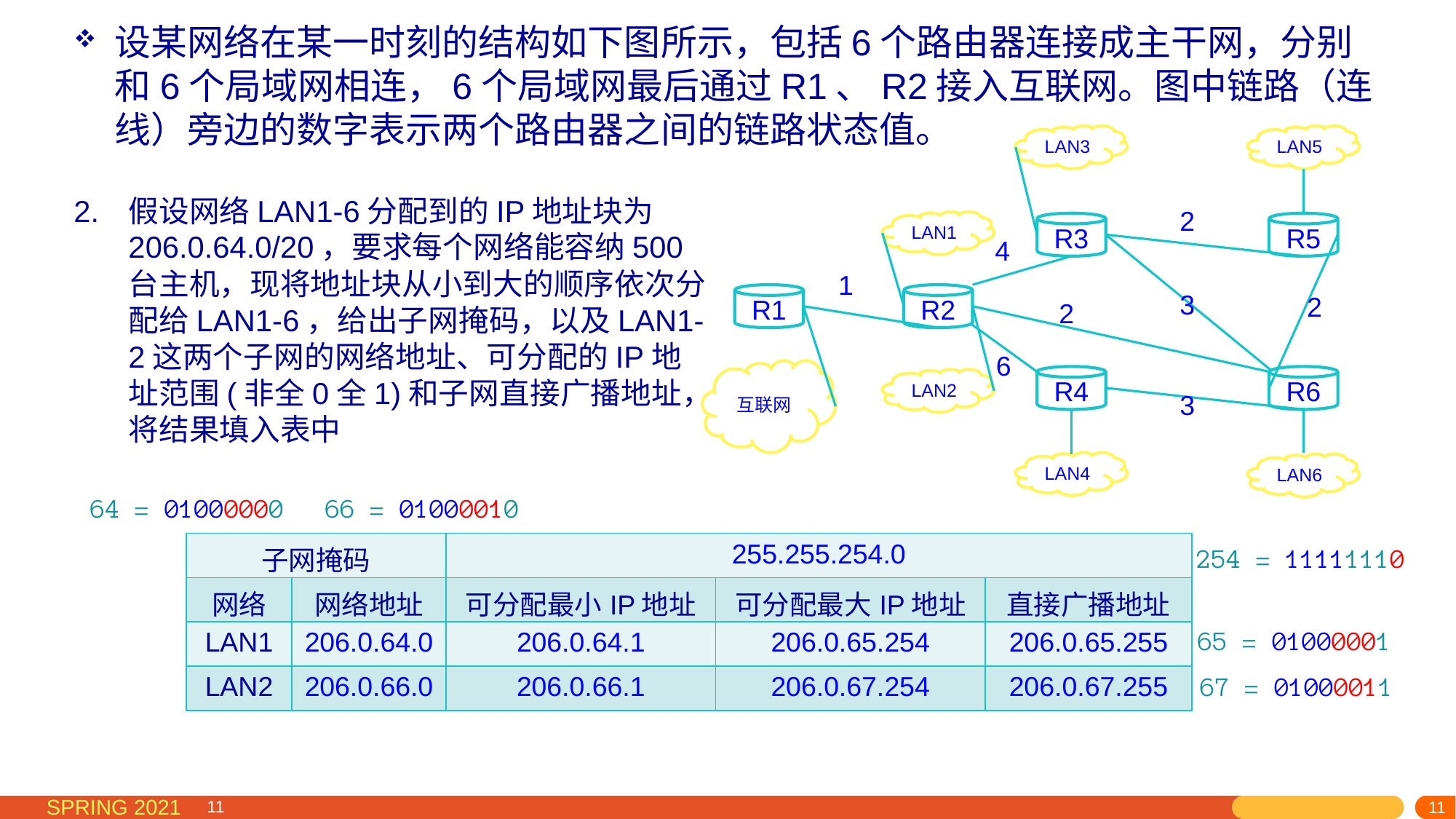

设某网络在某一时刻的结构如下图所示，包括6个路由器连接成主干网，分别和6个局域网相连，6个局域网最后通过R1、R2接入互联网。图中链路（连线）旁边的数字表示两个路由器之间的链路状态值。
LAN3
LAN5
假设网络LAN1-6分配到的IP地址块为206.0.64.0/20，要求每个网络能容纳500台主机，现将地址块从小到大的顺序依次分配给LAN1-6，给出子网掩码，以及LAN1-2这两个子网的网络地址、可分配的IP地址范围(非全0全1)和子网直接广播地址，将结果填入表中
2
LAN1
R3
R5
4
1
3
2
R1
R2
2
6
互联网
R4
R6
LAN2
3
LAN4
LAN6
64 = 01000000
66 = 01000010
| 子网掩码 |  | 255.255.254.0 |  |  |
| --- | --- | --- | --- | --- |
| 网络 | 网络地址 | 可分配最小IP地址 | 可分配最大IP地址 | 直接广播地址 |
| LAN1 | 206.0.64.0 | 206.0.64.1 | 206.0.65.254 | 206.0.65.255 |
| LAN2 | 206.0.66.0 | 206.0.66.1 | 206.0.67.254 | 206.0.67.255 |
254 = 11111110
65 = 01000001
67 = 01000011